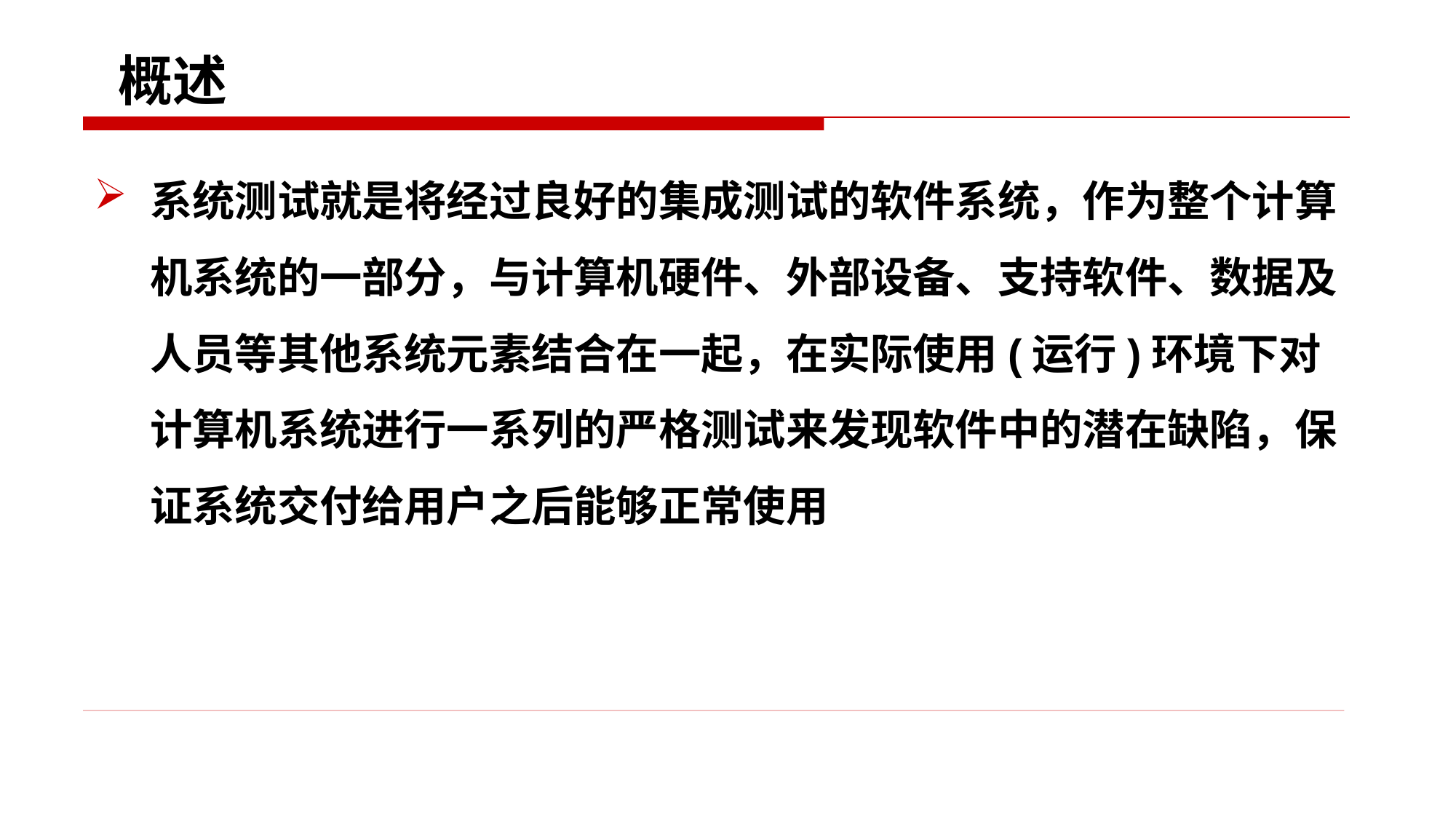

# 概述
系统测试就是将经过良好的集成测试的软件系统，作为整个计算机系统的一部分，与计算机硬件、外部设备、支持软件、数据及人员等其他系统元素结合在一起，在实际使用(运行)环境下对计算机系统进行一系列的严格测试来发现软件中的潜在缺陷，保证系统交付给用户之后能够正常使用